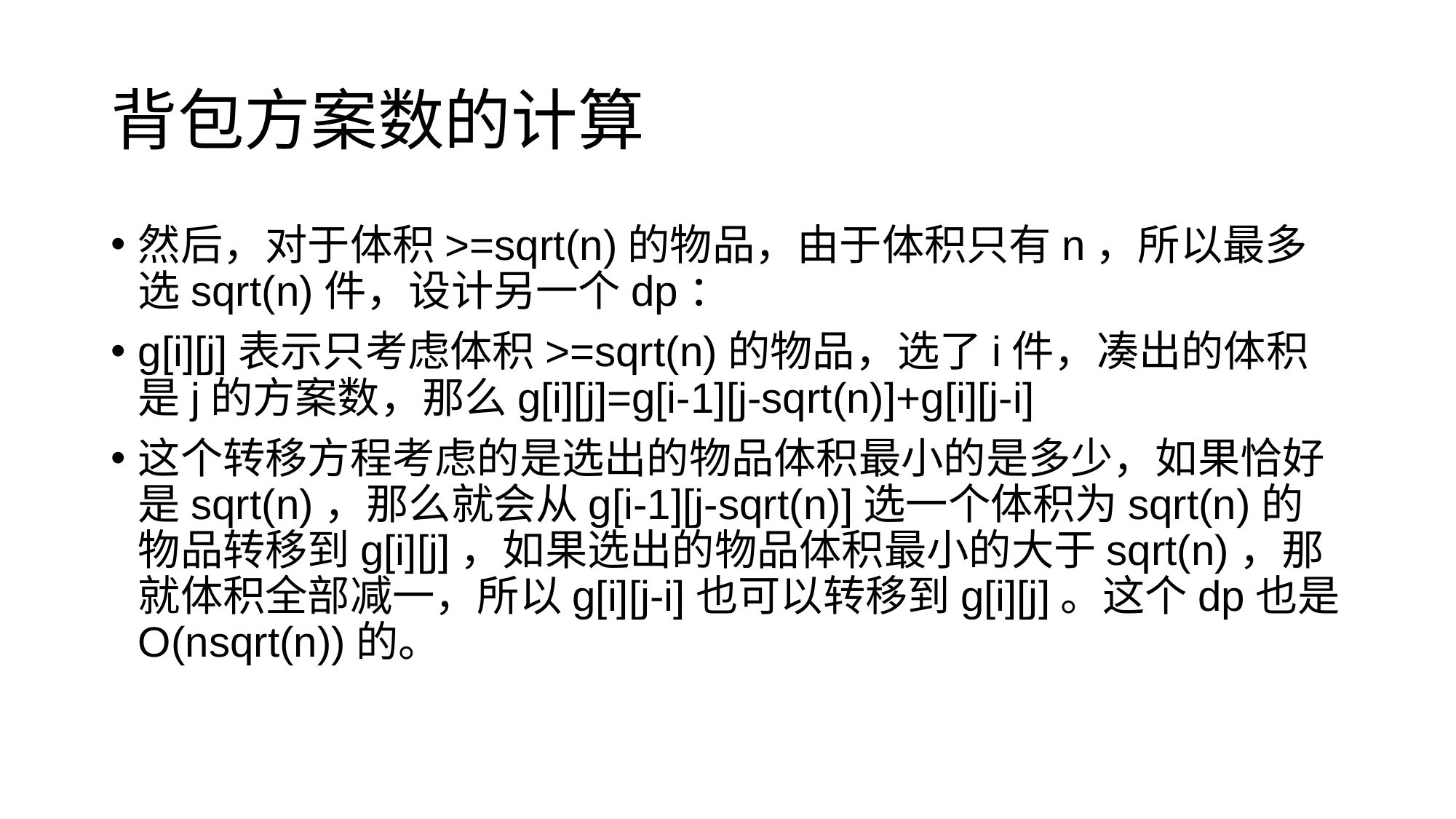

# 背包方案数的计算
然后，对于体积>=sqrt(n)的物品，由于体积只有n，所以最多选sqrt(n)件，设计另一个dp：
g[i][j]表示只考虑体积>=sqrt(n)的物品，选了i件，凑出的体积是j的方案数，那么g[i][j]=g[i-1][j-sqrt(n)]+g[i][j-i]
这个转移方程考虑的是选出的物品体积最小的是多少，如果恰好是sqrt(n)，那么就会从g[i-1][j-sqrt(n)]选一个体积为sqrt(n)的物品转移到g[i][j]，如果选出的物品体积最小的大于sqrt(n)，那就体积全部减一，所以g[i][j-i]也可以转移到g[i][j]。这个dp也是O(nsqrt(n))的。